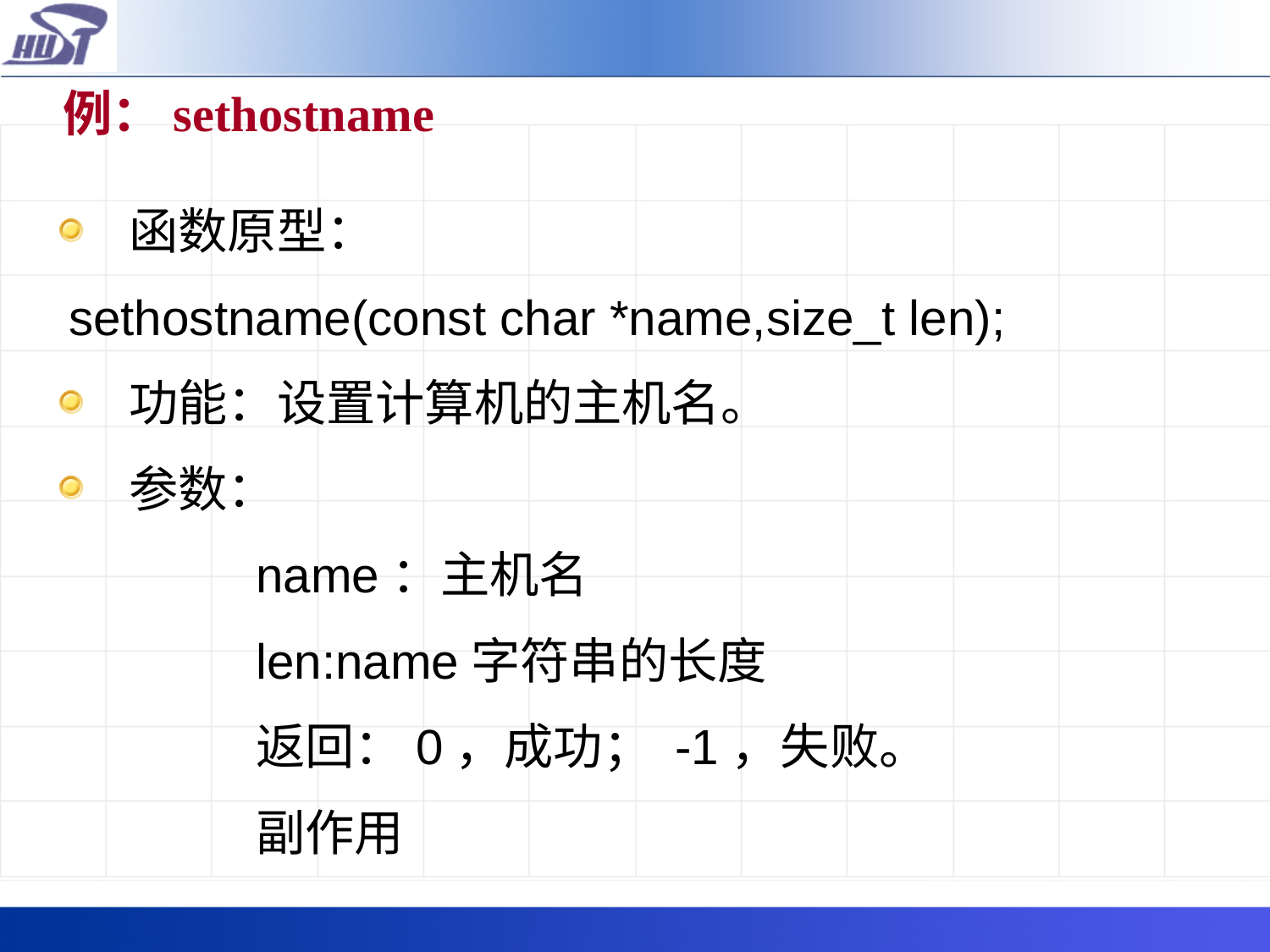

# 例：sethostname
函数原型：
 sethostname(const char *name,size_t len);
功能：设置计算机的主机名。
参数：
		name：主机名
		len:name字符串的长度
		返回：0，成功； -1，失败。
		副作用